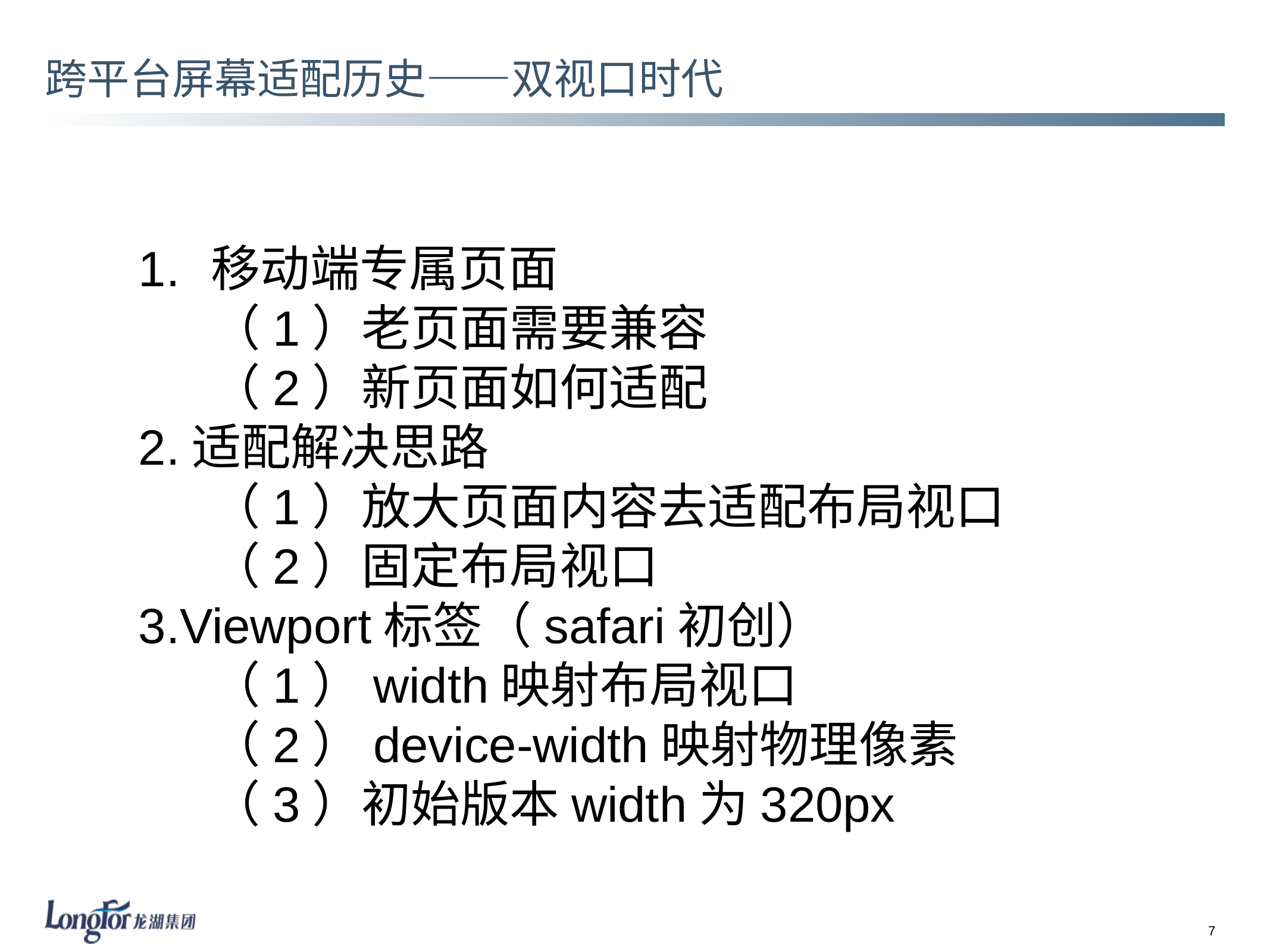

# 跨平台屏幕适配历史——双视口时代
移动端专属页面
	（1）老页面需要兼容
	（2）新页面如何适配
2.适配解决思路
	（1）放大页面内容去适配布局视口
	（2）固定布局视口
3.Viewport标签（safari初创）
	（1）width映射布局视口
	（2）device-width映射物理像素
	（3）初始版本width为320px
7